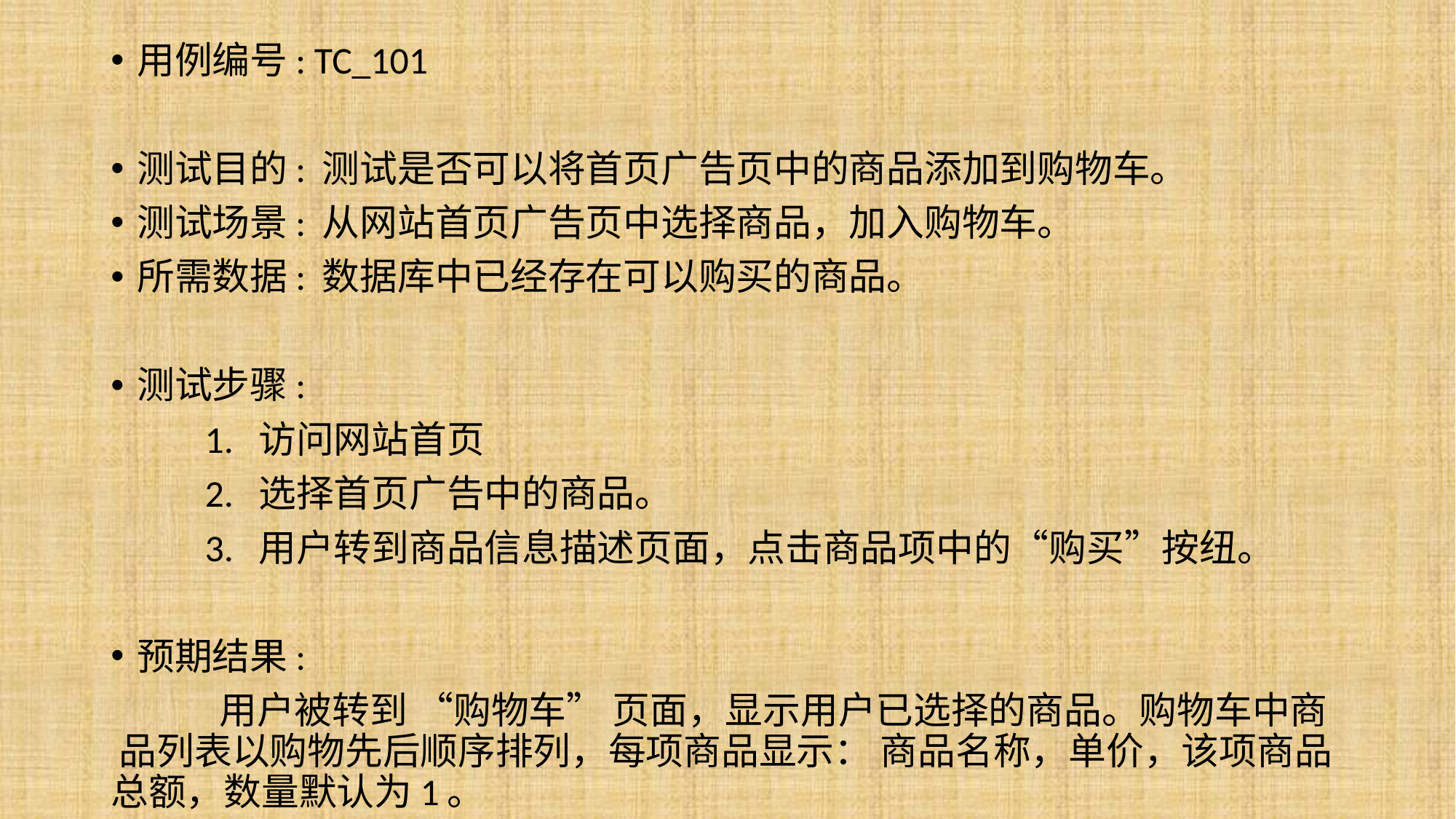

用例编号: TC_101

测试目的: 测试是否可以将首页广告页中的商品添加到购物车。
测试场景: 从网站首页广告页中选择商品，加入购物车。
所需数据: 数据库中已经存在可以购买的商品。

测试步骤:
           1.  访问网站首页
           2.  选择首页广告中的商品。
           3.  用户转到商品信息描述页面，点击商品项中的“购买”按纽。

预期结果:
            用户被转到 “购物车” 页面，显示用户已选择的商品。购物车中商   品列表以购物先后顺序排列，每项商品显示： 商品名称，单价，该项商品总额，数量默认为1。